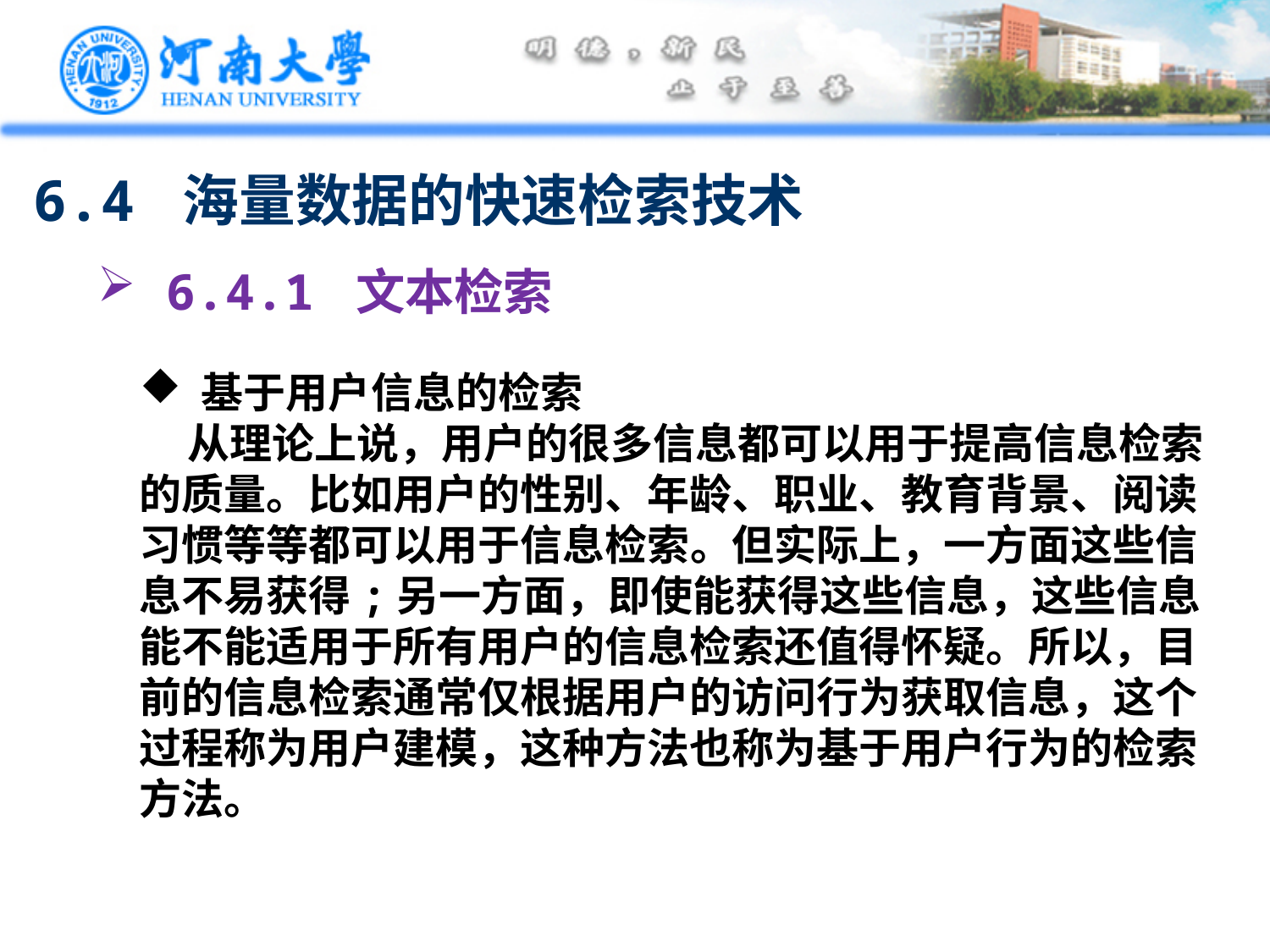

6.4 海量数据的快速检索技术
 6.4.1 文本检索
 基于用户信息的检索
    从理论上说，用户的很多信息都可以用于提高信息检索的质量。比如用户的性别、年龄、职业、教育背景、阅读习惯等等都可以用于信息检索。但实际上，一方面这些信息不易获得;另一方面，即使能获得这些信息，这些信息能不能适用于所有用户的信息检索还值得怀疑。所以，目前的信息检索通常仅根据用户的访问行为获取信息，这个过程称为用户建模，这种方法也称为基于用户行为的检索方法。